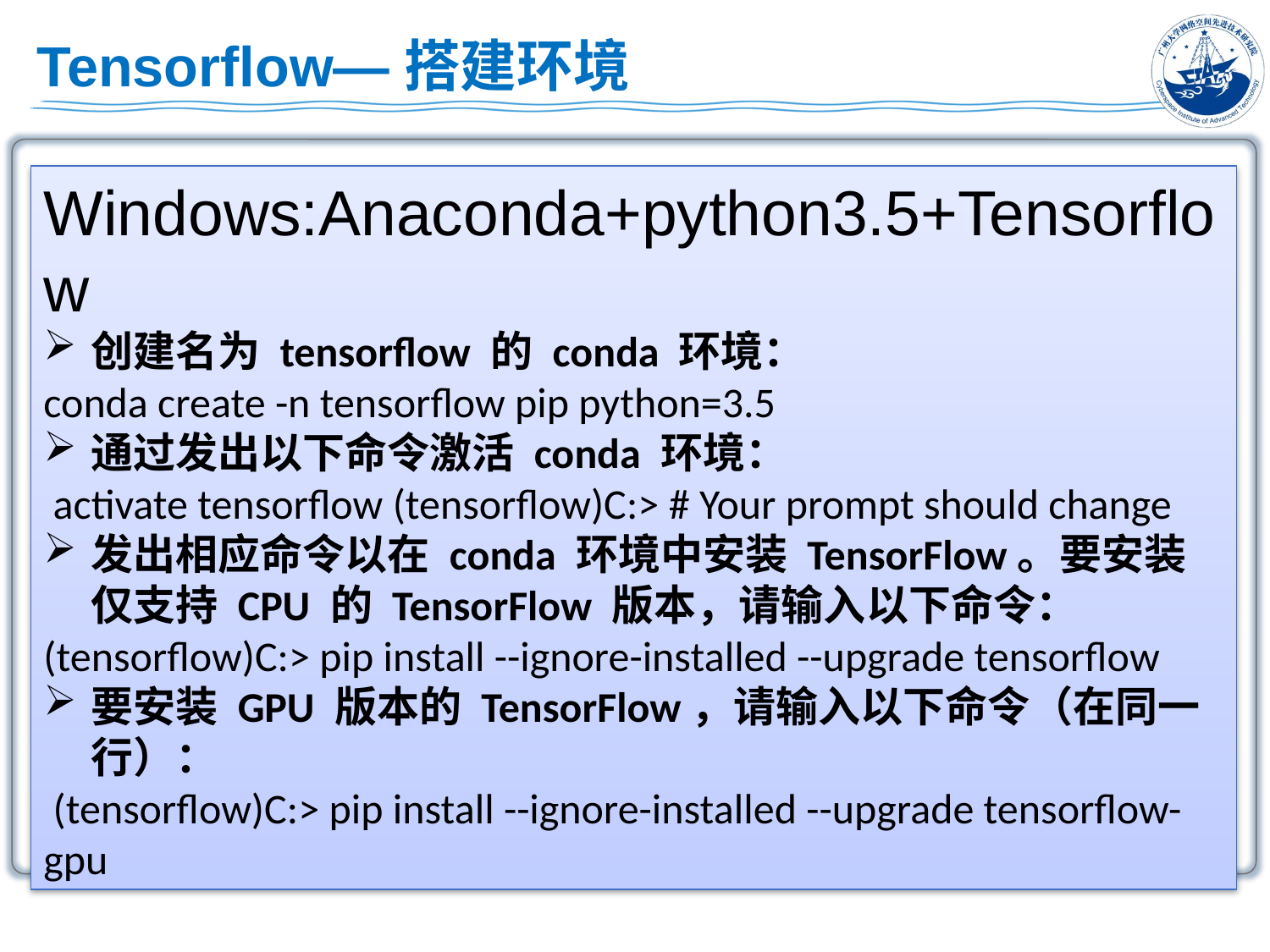

# Tensorflow—搭建环境

Windows:Anaconda+python3.5+Tensorflow
创建名为 tensorflow 的 conda 环境：
conda create -n tensorflow pip python=3.5
通过发出以下命令激活 conda 环境：
 activate tensorflow (tensorflow)C:> # Your prompt should change
发出相应命令以在 conda 环境中安装 TensorFlow。要安装仅支持 CPU 的 TensorFlow 版本，请输入以下命令：
(tensorflow)C:> pip install --ignore-installed --upgrade tensorflow
要安装 GPU 版本的 TensorFlow，请输入以下命令（在同一行）：
 (tensorflow)C:> pip install --ignore-installed --upgrade tensorflow-gpu